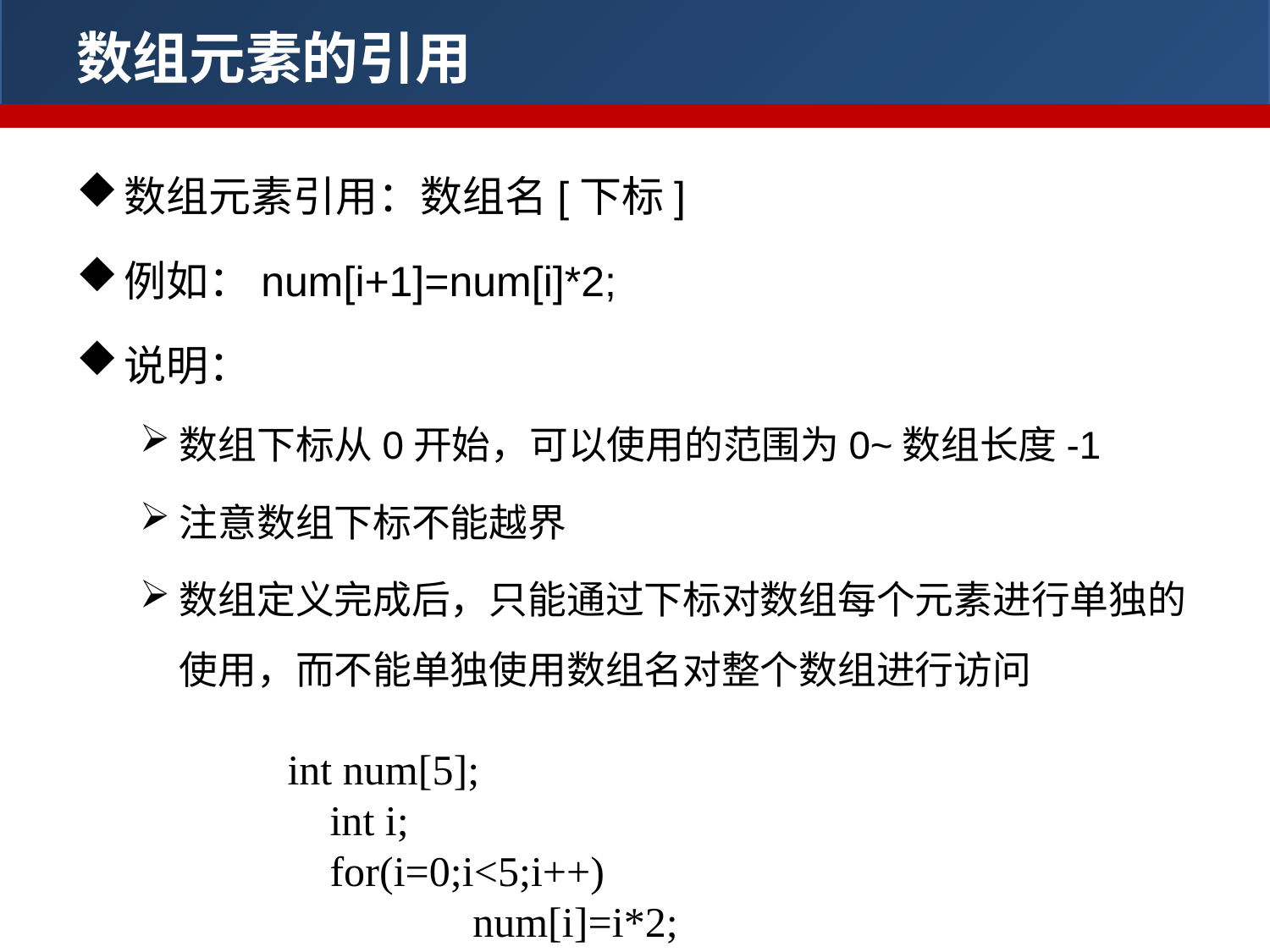

数组元素的引用
数组元素引用：数组名[下标]
例如：num[i+1]=num[i]*2;
说明：
数组下标从0开始，可以使用的范围为0~数组长度-1
注意数组下标不能越界
数组定义完成后，只能通过下标对数组每个元素进行单独的使用，而不能单独使用数组名对整个数组进行访问

int num[5];    int i;    for(i=0;i<5;i++)              num[i]=i*2;